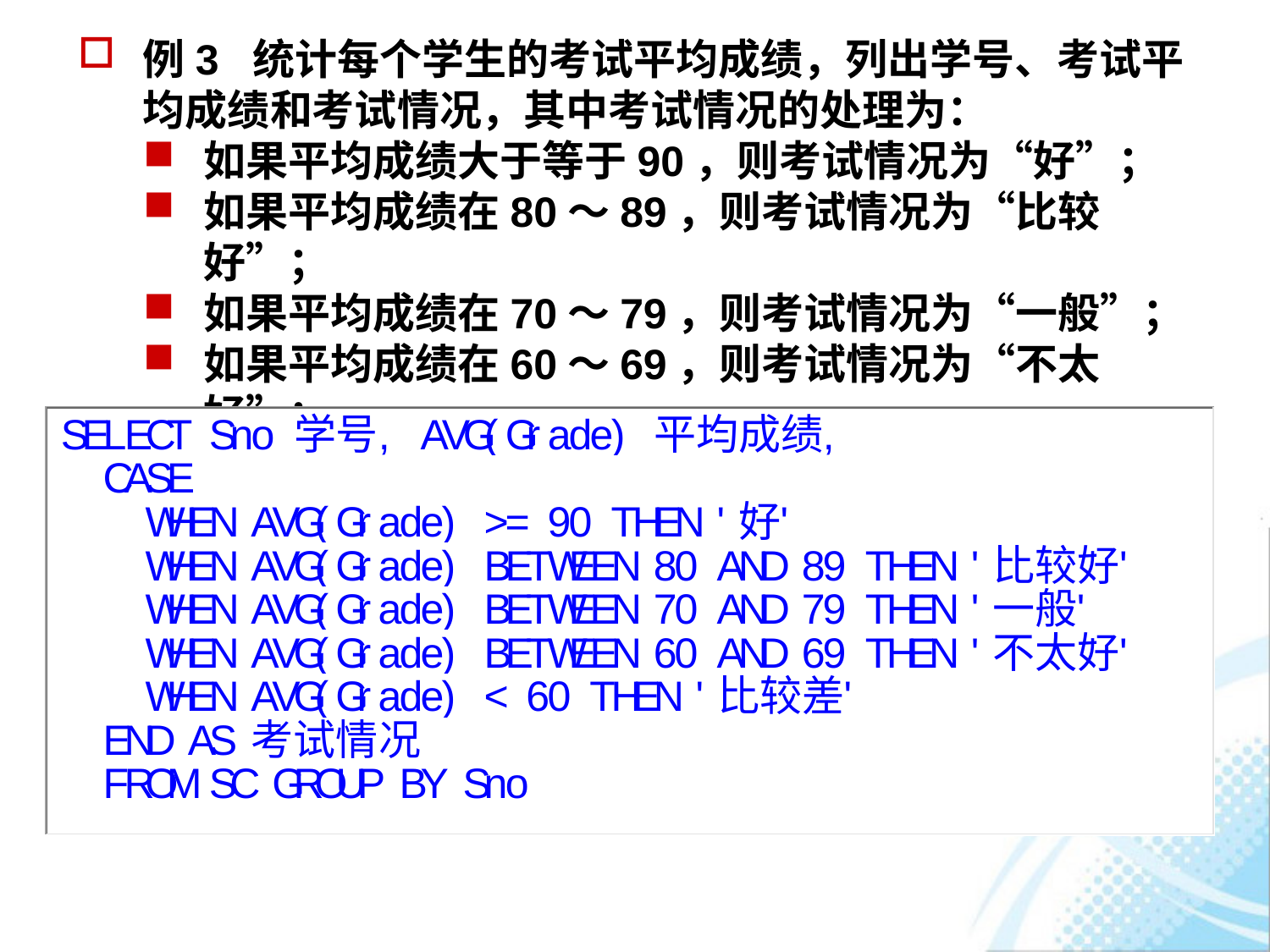

例3  统计每个学生的考试平均成绩，列出学号、考试平均成绩和考试情况，其中考试情况的处理为：
如果平均成绩大于等于90，则考试情况为“好”；
如果平均成绩在80～89，则考试情况为“比较好”；
如果平均成绩在70～79，则考试情况为“一般”；
如果平均成绩在60～69，则考试情况为“不太好”；
如果平均成绩低于60，则考试情况为“比较差”。

107